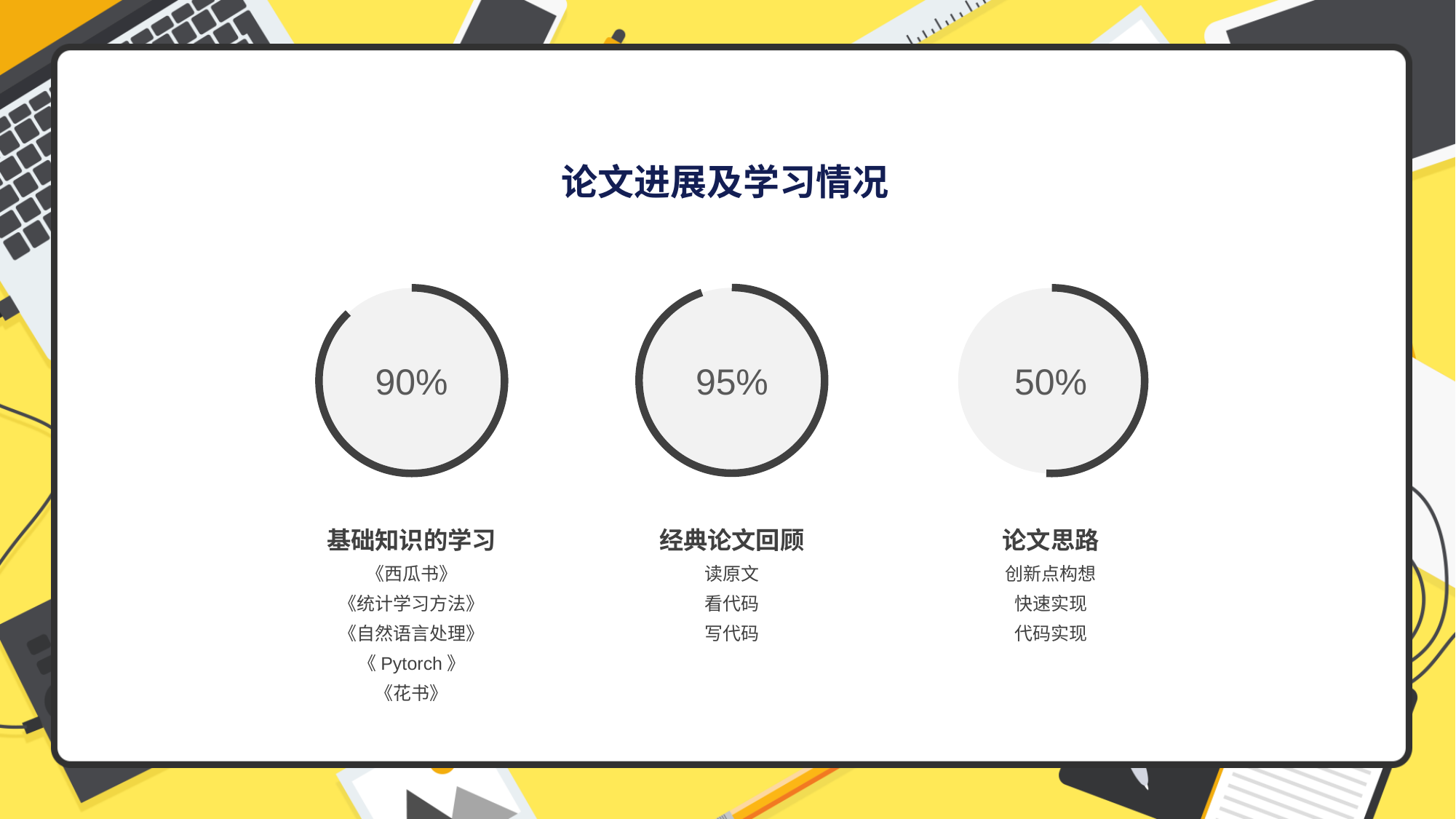

论文进展及学习情况

95%

90%
50%
经典论文回顾
读原文
看代码
写代码
论文思路
创新点构想
快速实现
代码实现
基础知识的学习
《西瓜书》
《统计学习方法》
《自然语言处理》
《Pytorch》
《花书》